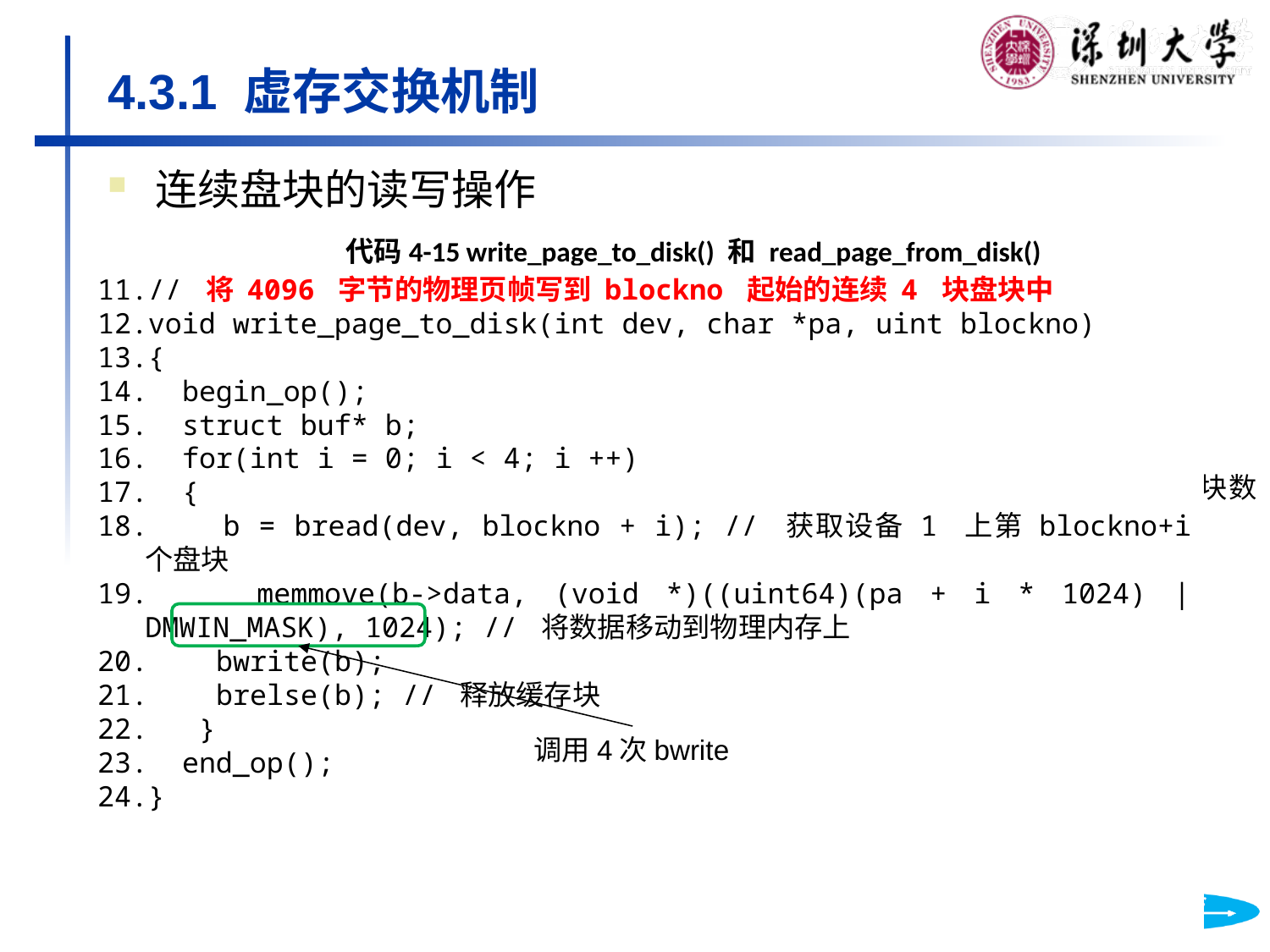

# 4.3.1 虚存交换机制
连续盘块的读写操作

代码4-15 write_page_to_disk() 和 read_page_from_disk()
// blockno 起始的连续 4 块盘块数据拷贝到 pa 起始的物理页帧中
void read_page_from_disk(int dev, char *pa, uint blockno)
{
  struct buf* b; // xv6 的读写必须经过缓存块
  for(int i = 0; i < 4; i ++) { // 物理页帧分 4 片存入 4 个盘块
    b = bread(dev, blockno + i); // 将磁盘数据读到缓存块
    memmove((void *)(pa + i * 1024), b->data, 1024); // 将缓存块数据写入物理页帧
     brelse(b); // 释放缓存块
   }
}

// 将 4096 字节的物理页帧写到 blockno 起始的连续 4 块盘块中
void write_page_to_disk(int dev, char *pa, uint blockno)
{
  begin_op();
  struct buf* b;
  for(int i = 0; i < 4; i ++)
  {
    b = bread(dev, blockno + i); // 获取设备 1 上第 blockno+i 个盘块
    memmove(b->data, (void *)((uint64)(pa + i * 1024) | DMWIN_MASK), 1024); // 将数据移动到物理内存上
    bwrite(b);
    brelse(b); // 释放缓存块
   }
  end_op();
}

调用4次bread

调用4次bwrite